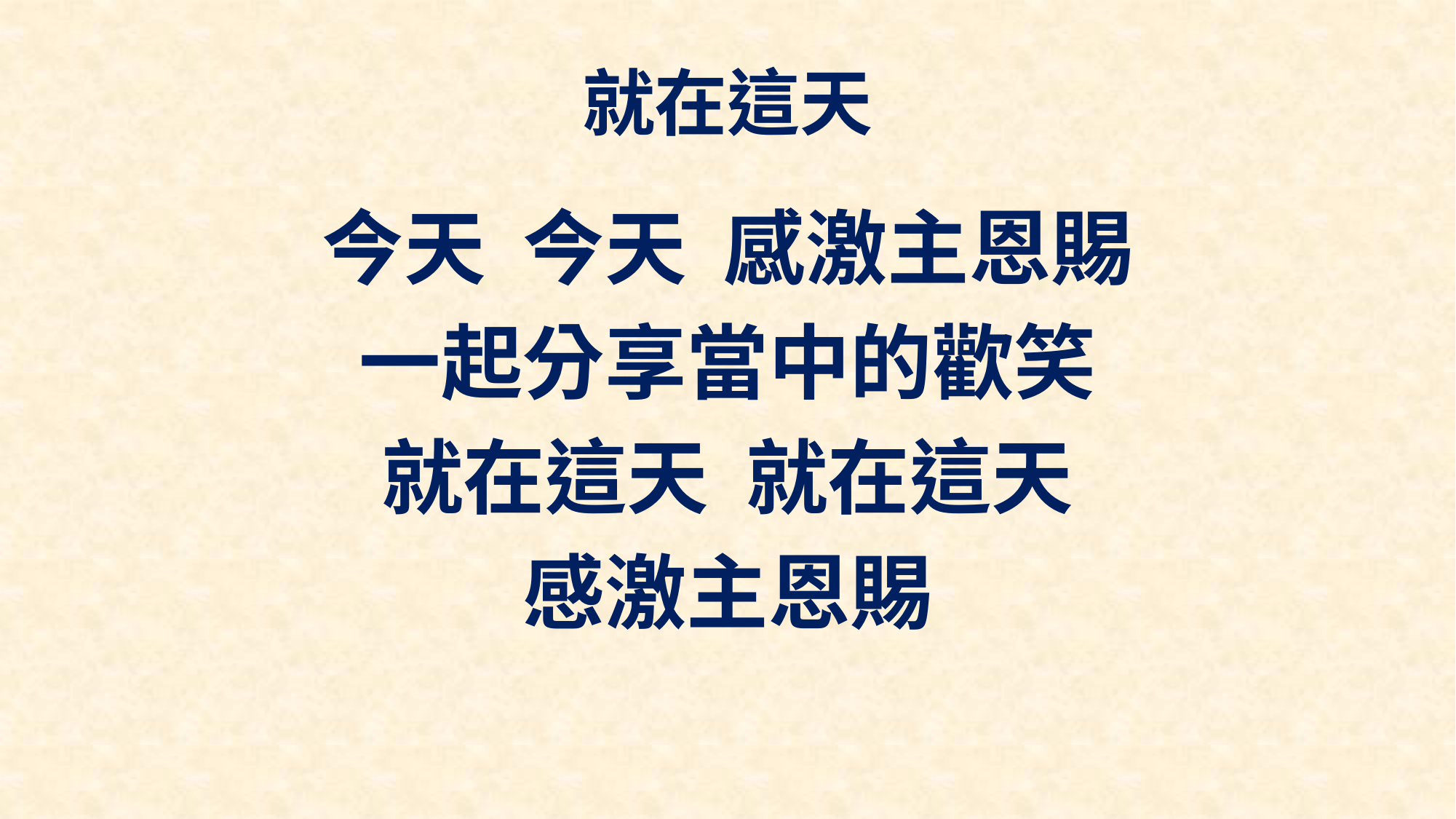

# 就在這天
今天  今天  感激主恩賜
一起分享當中的歡笑
就在這天  就在這天
感激主恩賜